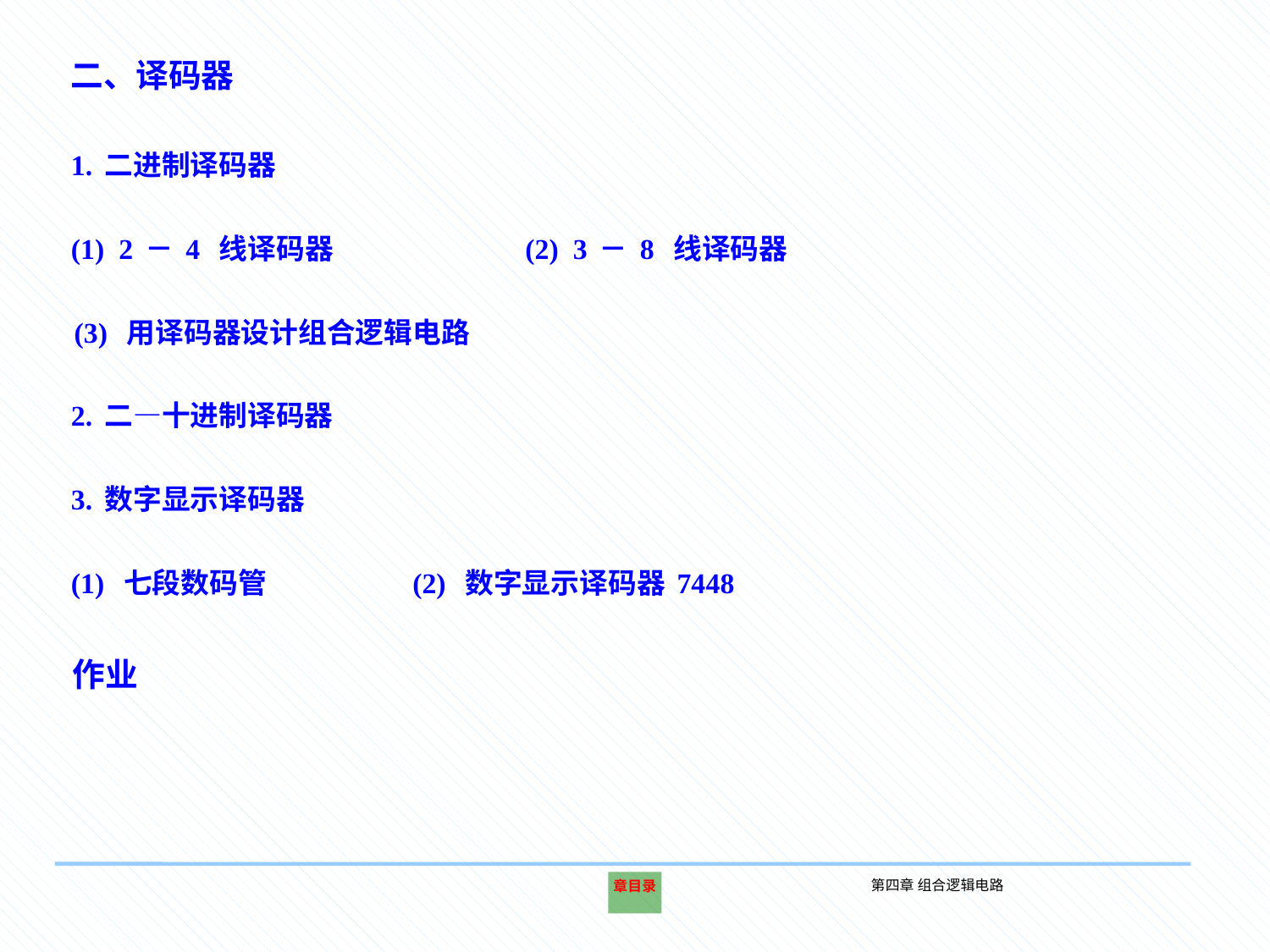

二、译码器
1.二进制译码器
(1)  2－4 线译码器
(2)  3－8 线译码器
(3) 用译码器设计组合逻辑电路
2.二—十进制译码器
3.数字显示译码器
(1) 七段数码管
(2) 数字显示译码器7448
作业
2
第四章 组合逻辑电路